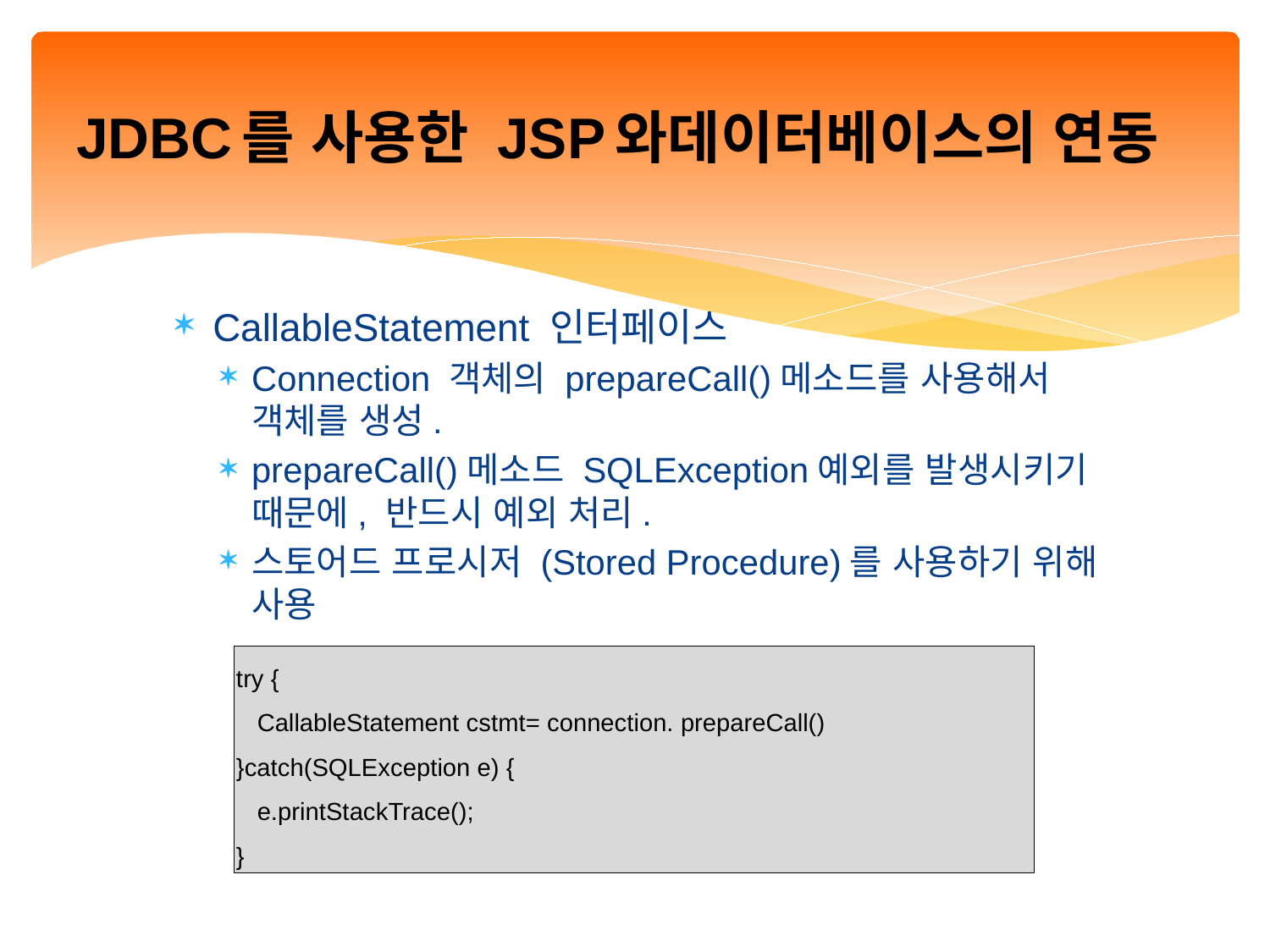

# JDBC를 사용한 JSP와데이터베이스의 연동
CallableStatement 인터페이스
Connection 객체의 prepareCall()메소드를 사용해서 객체를 생성.
prepareCall()메소드 SQLException예외를 발생시키기 때문에, 반드시 예외 처리.
스토어드 프로시저 (Stored Procedure)를 사용하기 위해 사용

| try { CallableStatement cstmt= connection. prepareCall() }catch(SQLException e) { e.printStackTrace(); } |
| --- |